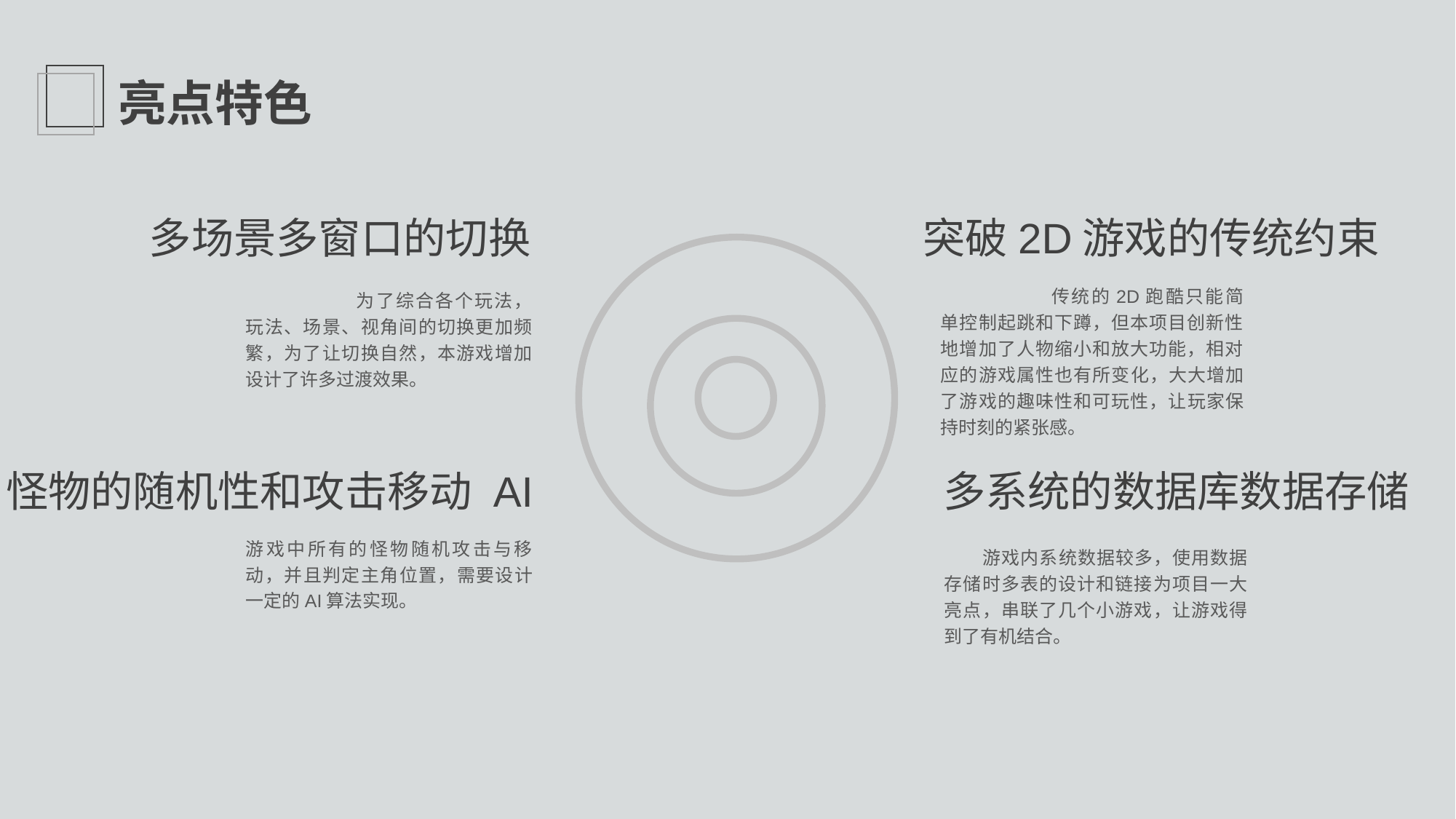

亮点特色
突破2D游戏的传统约束
多场景多窗口的切换

	传统的2D跑酷只能简单控制起跳和下蹲，但本项目创新性地增加了人物缩小和放大功能，相对应的游戏属性也有所变化，大大增加了游戏的趣味性和可玩性，让玩家保持时刻的紧张感。
	为了综合各个玩法，玩法、场景、视角间的切换更加频繁，为了让切换自然，本游戏增加设计了许多过渡效果。

怪物的随机性和攻击移动 AI
多系统的数据库数据存储
游戏中所有的怪物随机攻击与移动，并且判定主角位置，需要设计一定的AI算法实现。
       游戏内系统数据较多，使用数据存储时多表的设计和链接为项目一大亮点，串联了几个小游戏，让游戏得到了有机结合。